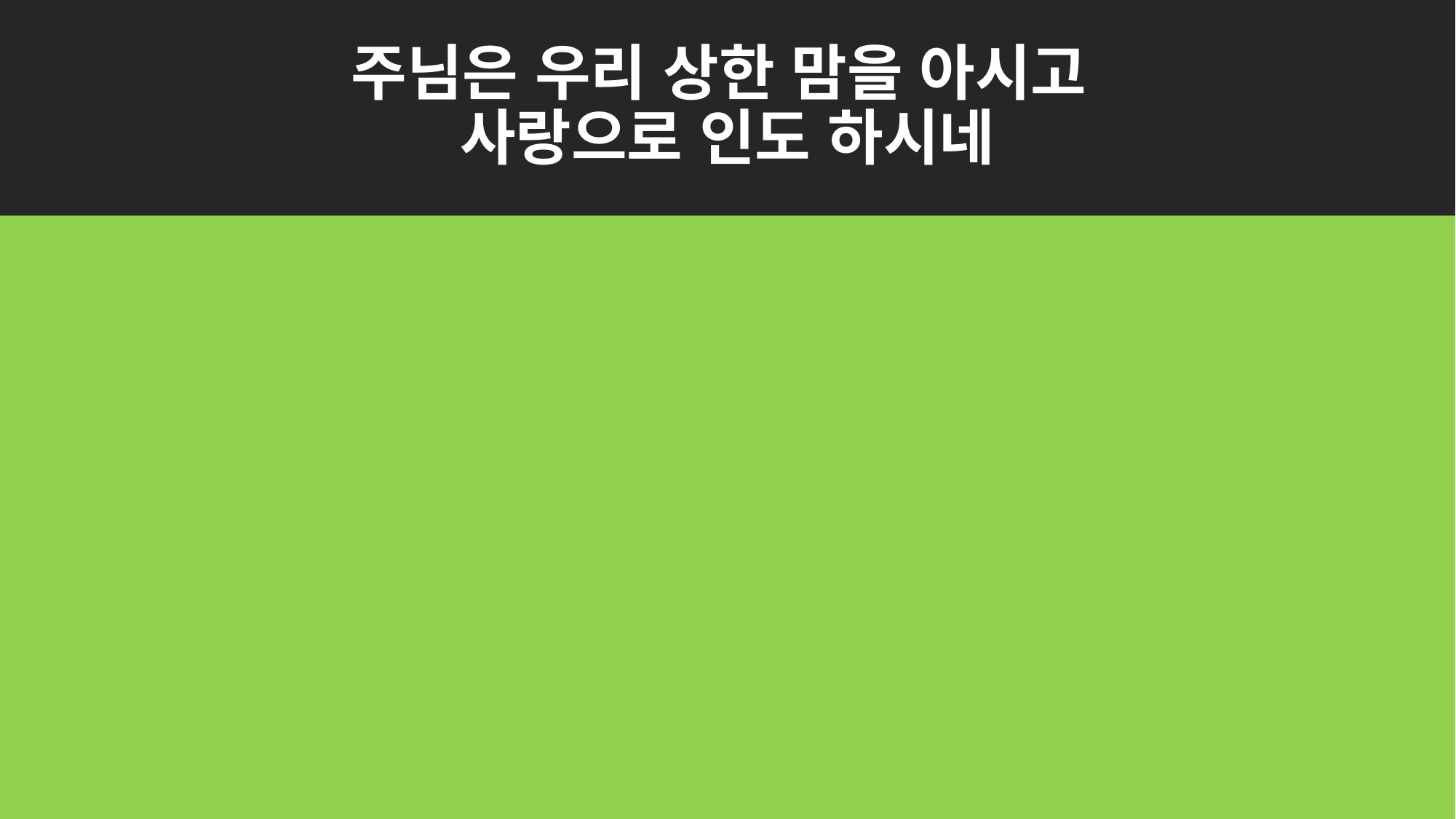

# 주님은 우리 상한 맘을 아시고 사랑으로 인도 하시네